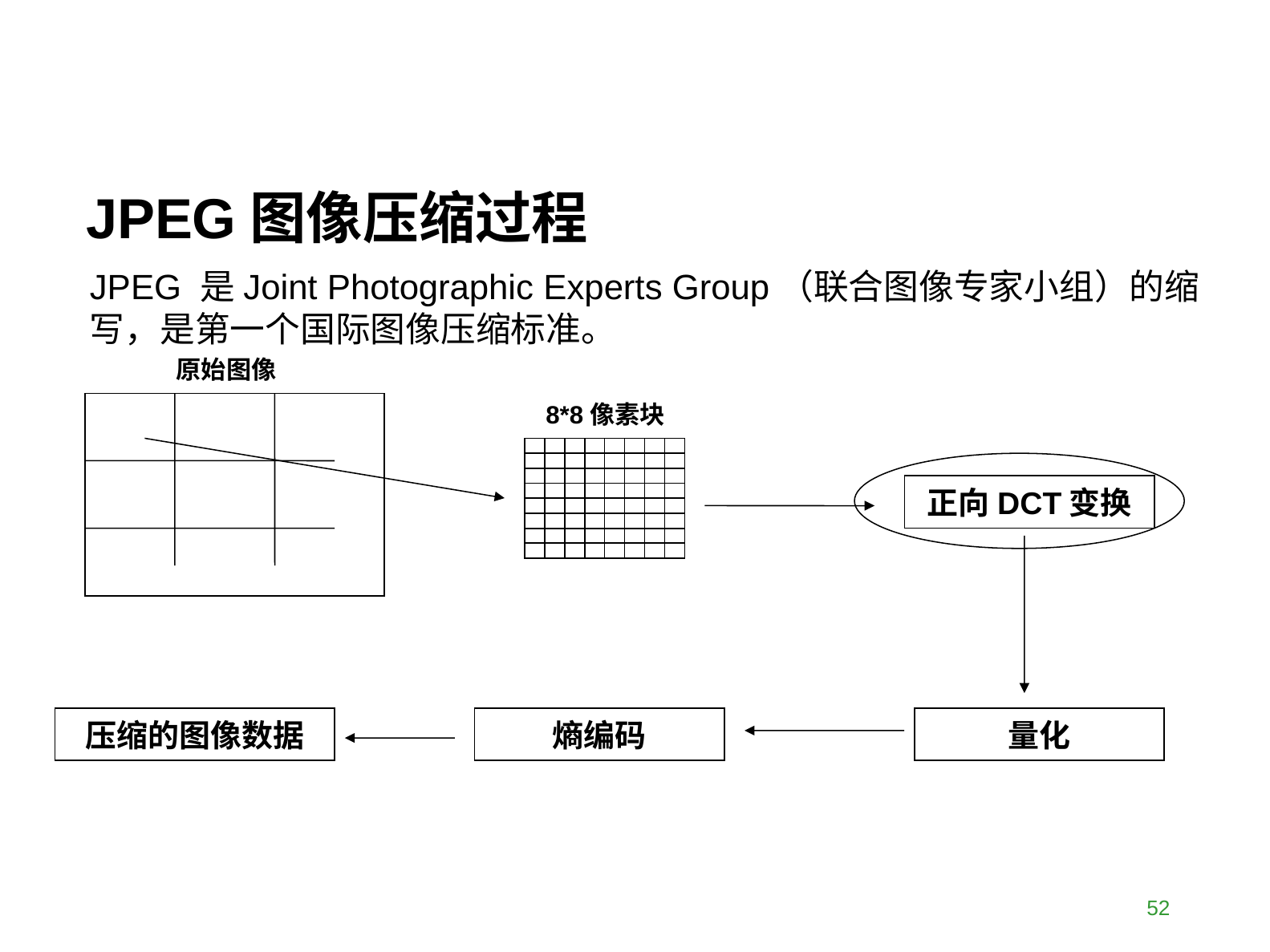

JPEG图像压缩过程
JPEG 是Joint Photographic Experts Group（联合图像专家小组）的缩写，是第一个国际图像压缩标准。
原始图像

8*8像素块

正向DCT变换

压缩的图像数据
熵编码
量化

52